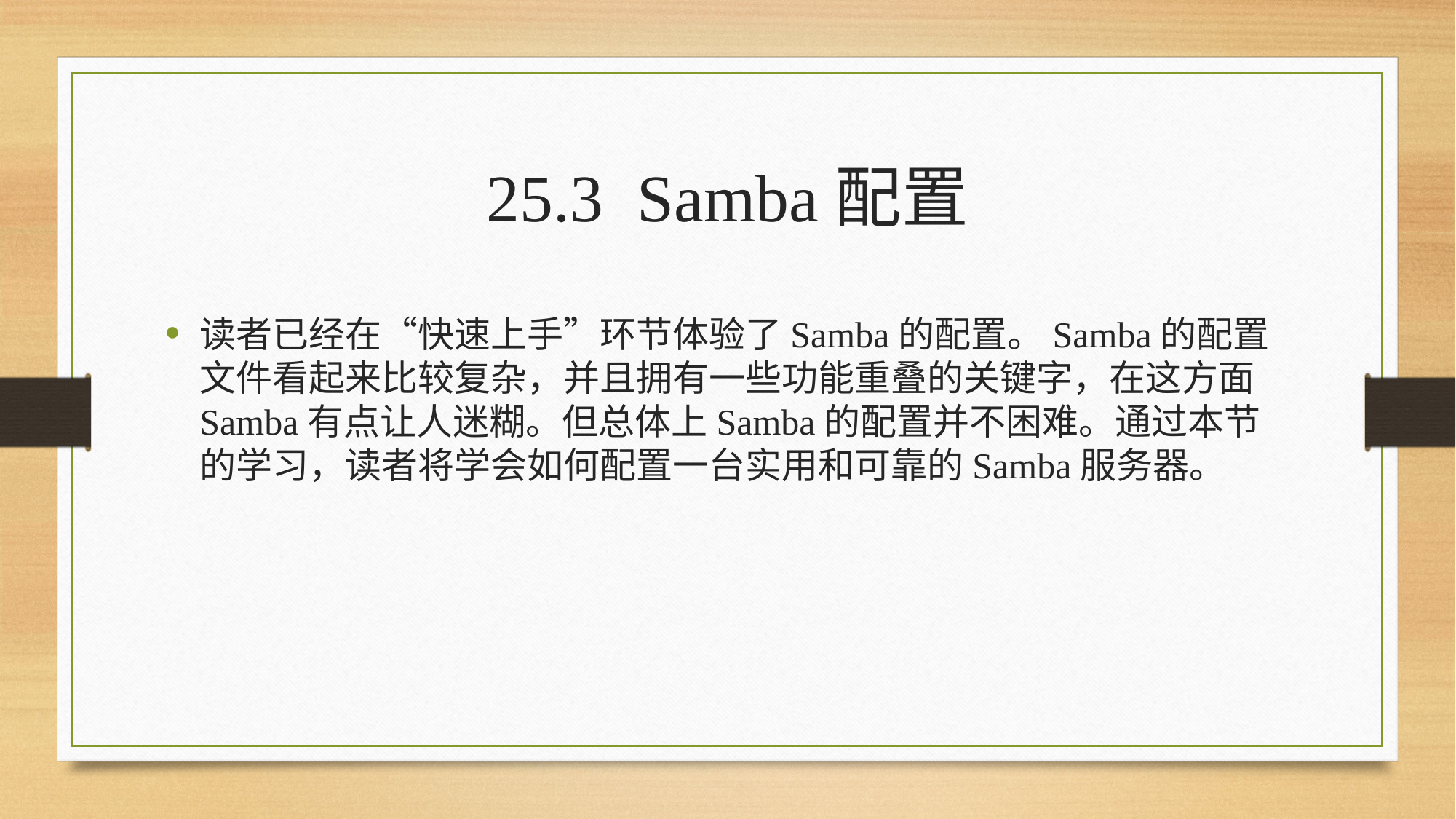

# 25.3  Samba配置
读者已经在“快速上手”环节体验了Samba的配置。Samba的配置文件看起来比较复杂，并且拥有一些功能重叠的关键字，在这方面Samba有点让人迷糊。但总体上Samba的配置并不困难。通过本节的学习，读者将学会如何配置一台实用和可靠的Samba服务器。